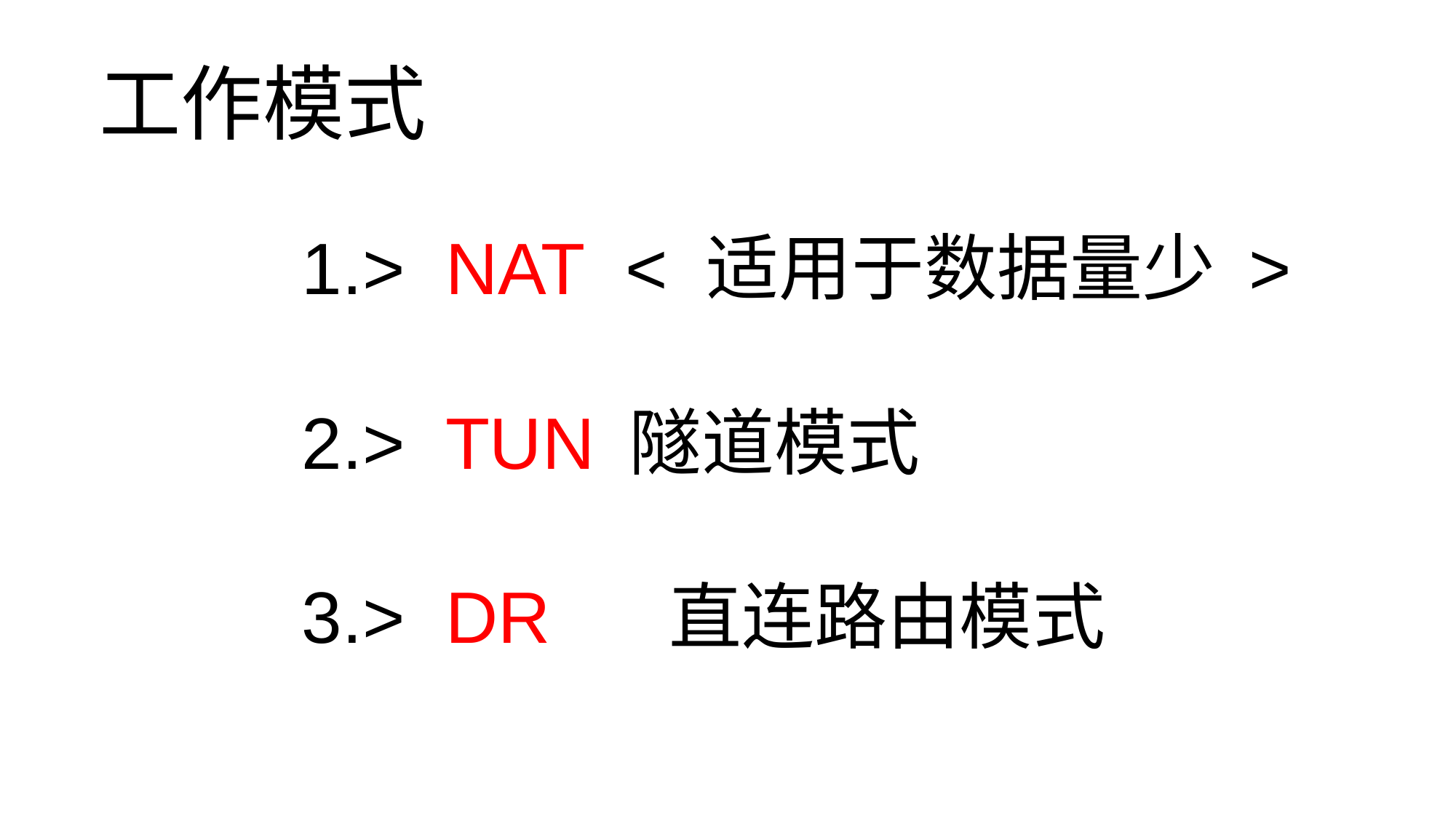

工作模式

1.>  NAT  < 适用于数据量少 >

2.>  TUN	隧道模式

3.>  DR     直连路由模式